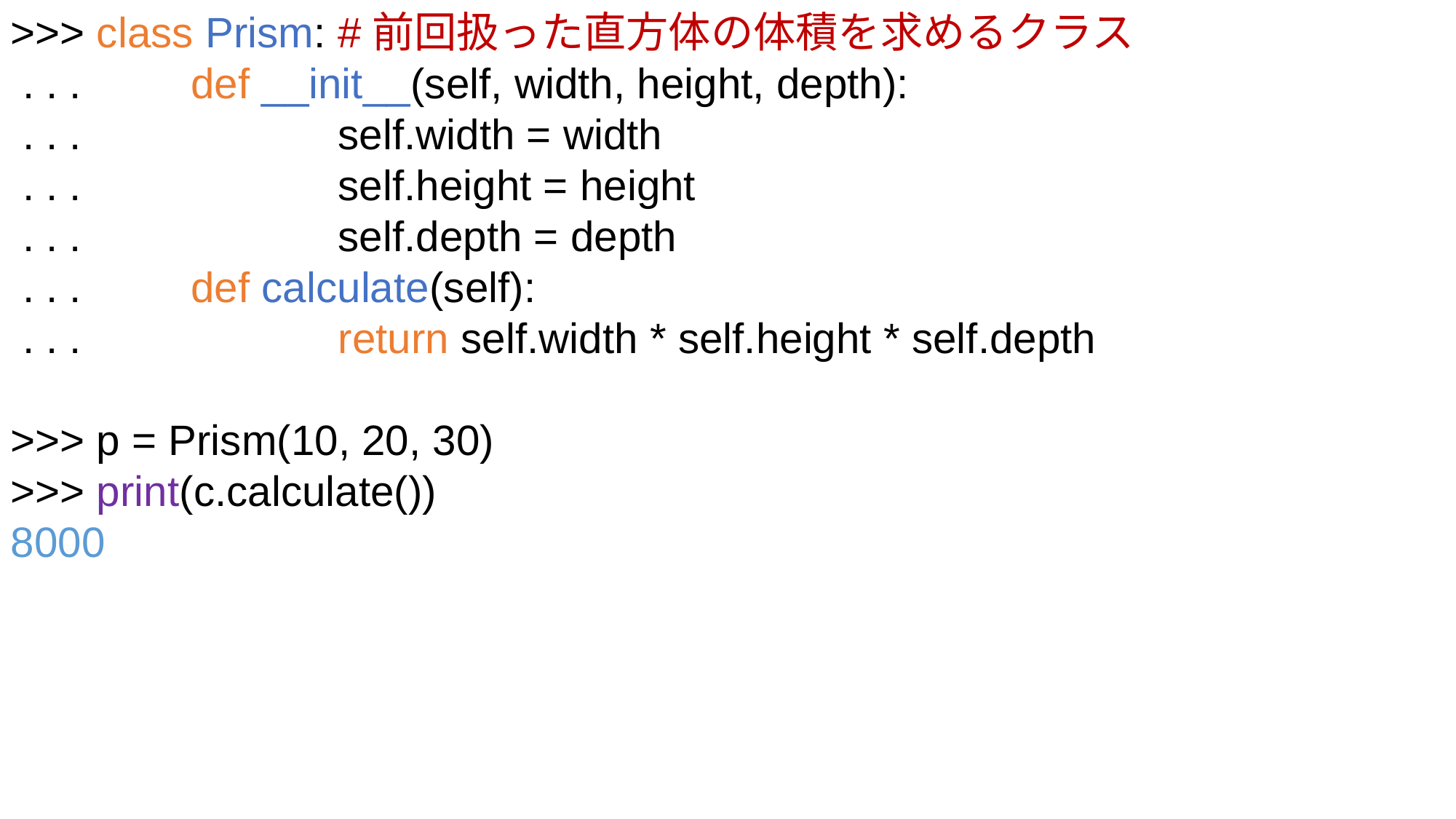

>>> class Prism:	#前回扱った直方体の体積を求めるクラス
 . . . 	      def __init__(self, width, height, depth):
 . . . 			self.width = width
 . . . 			self.height = height
 . . . 			self.depth = depth
 . . . 	      def calculate(self):
 . . . 			return self.width * self.height * self.depth

>>> p = Prism(10, 20, 30)
>>> print(c.calculate())
8000